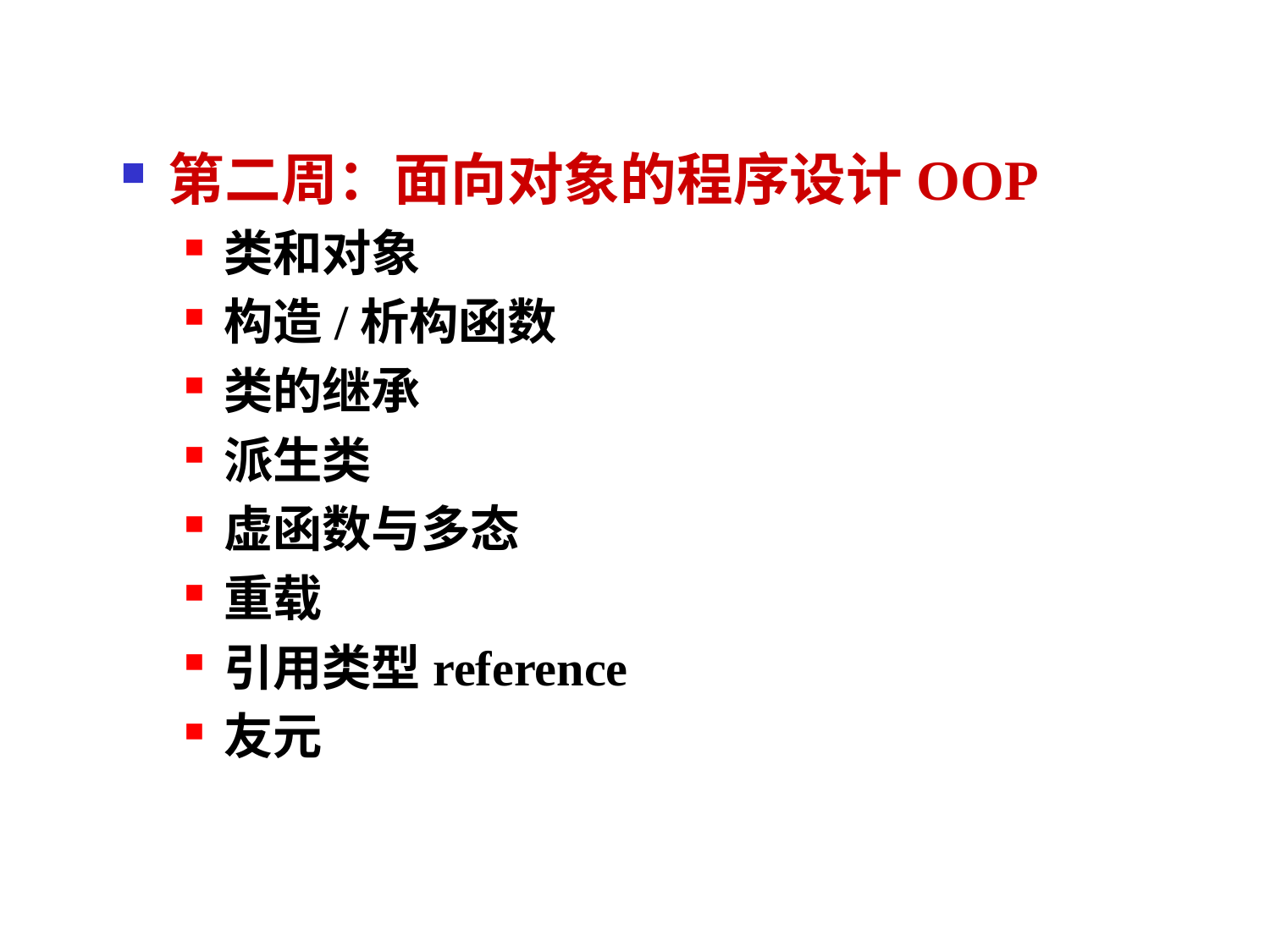

第二周：面向对象的程序设计OOP
类和对象
构造/析构函数
类的继承
派生类
虚函数与多态
重载
引用类型reference
友元
7